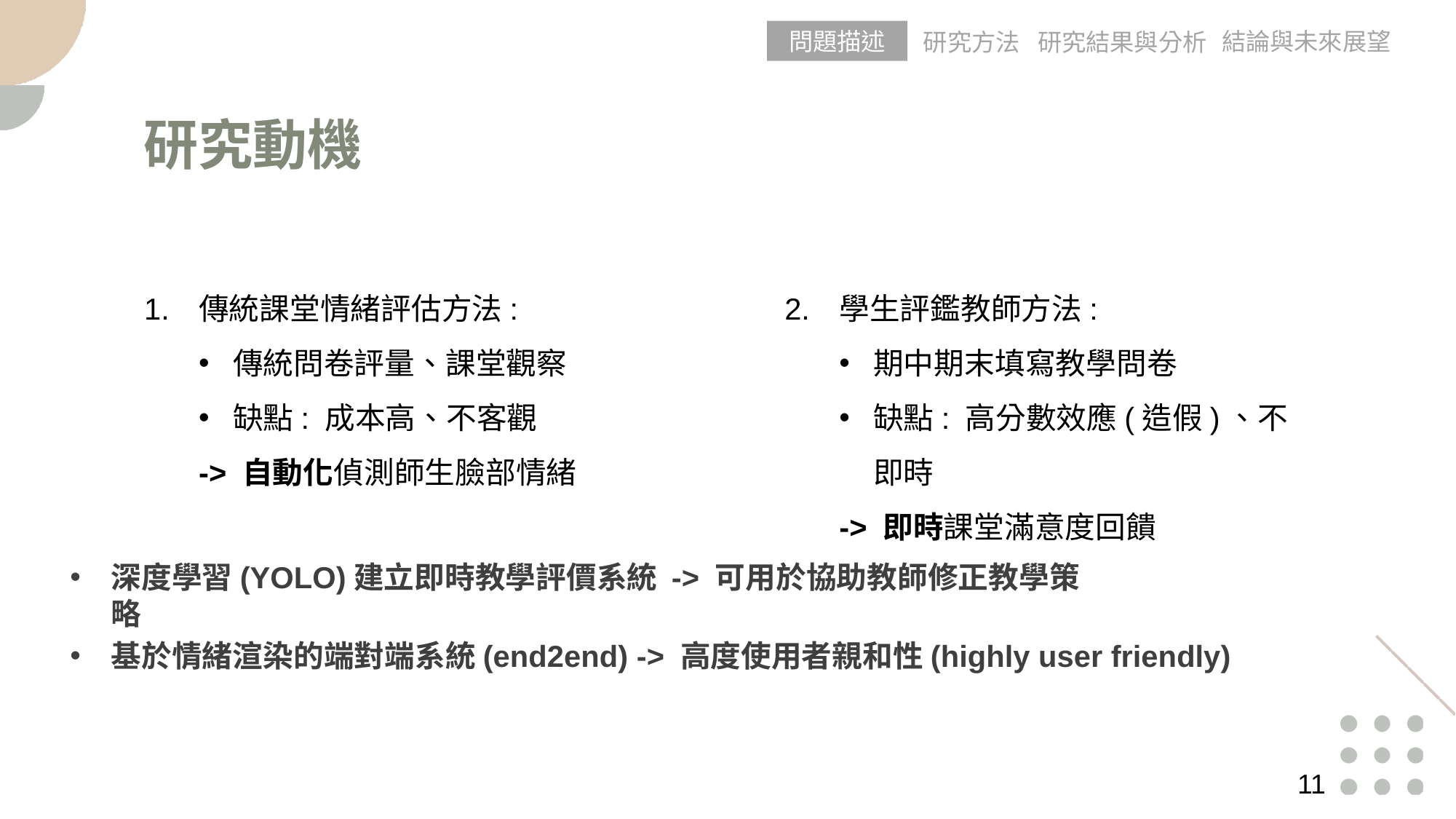

問題描述
結論與未來展望
研究方法
研究結果與分析
研究動機
傳統課堂情緒評估方法:
傳統問卷評量、課堂觀察
缺點: 成本高、不客觀
-> 自動化偵測師生臉部情緒
學生評鑑教師方法:
期中期末填寫教學問卷
缺點: 高分數效應(造假)、不即時
-> 即時課堂滿意度回饋
深度學習(YOLO)建立即時教學評價系統 -> 可用於協助教師修正教學策略
基於情緒渲染的端對端系統(end2end) -> 高度使用者親和性(highly user friendly)
		11